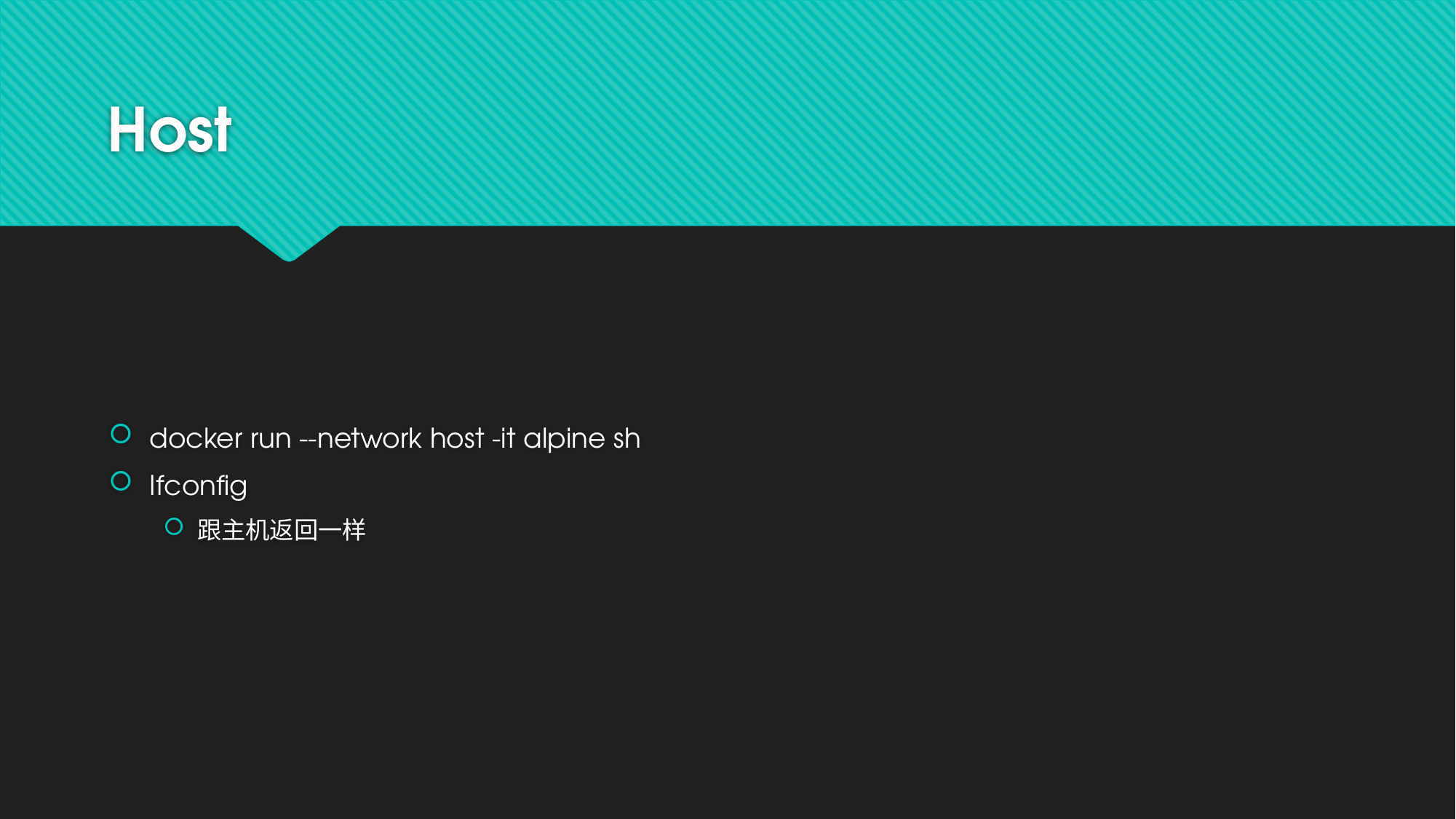

# Host
docker run --network host -it alpine sh
Ifconfig
跟主机返回一样